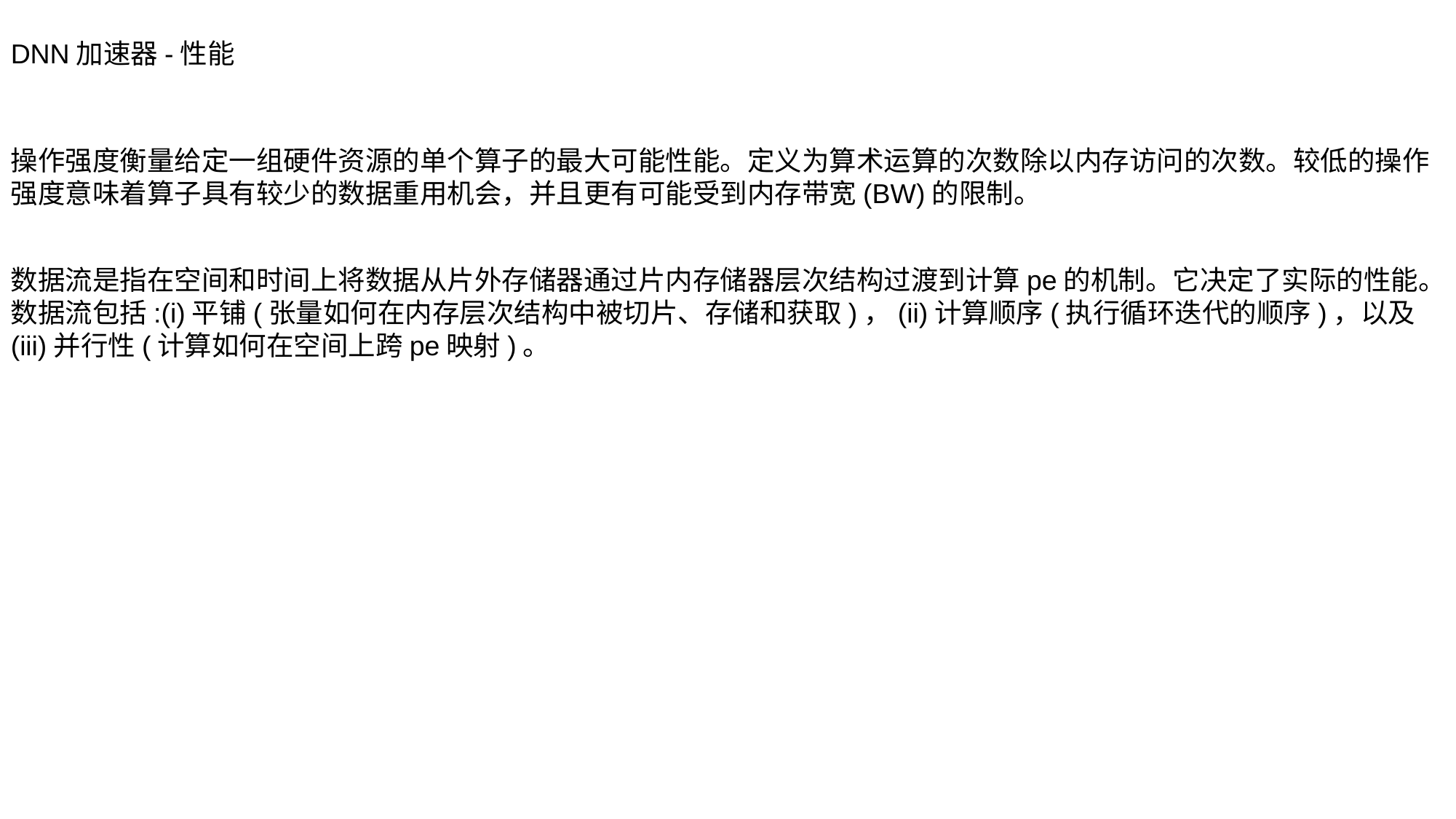

DNN加速器-性能
操作强度衡量给定一组硬件资源的单个算子的最大可能性能。定义为算术运算的次数除以内存访问的次数。较低的操作强度意味着算子具有较少的数据重用机会，并且更有可能受到内存带宽(BW)的限制。
数据流是指在空间和时间上将数据从片外存储器通过片内存储器层次结构过渡到计算pe的机制。它决定了实际的性能。数据流包括:(i)平铺(张量如何在内存层次结构中被切片、存储和获取)，(ii)计算顺序(执行循环迭代的顺序)，以及(iii)并行性(计算如何在空间上跨pe映射)。